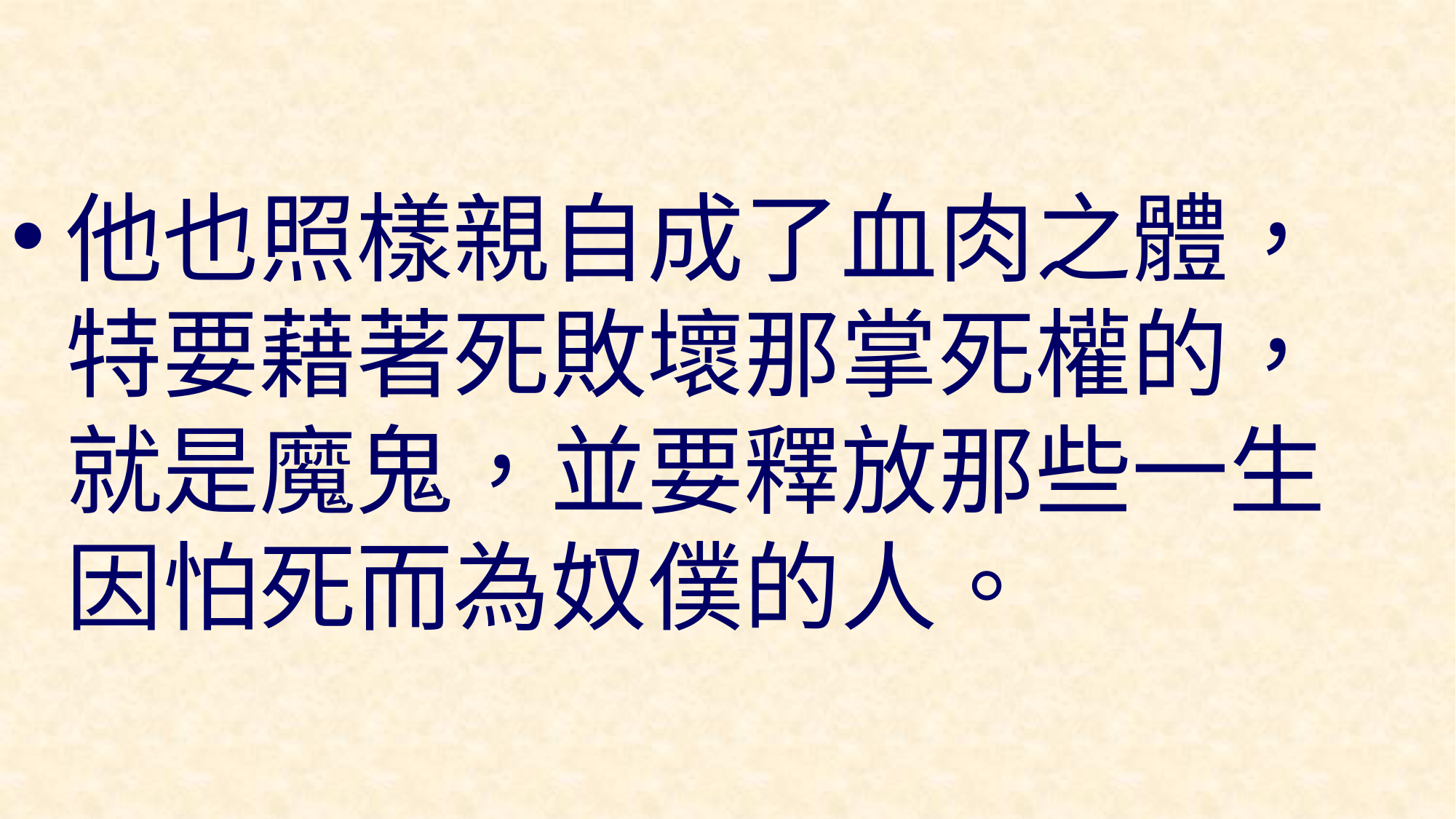

他也照樣親自成了血肉之體，特要藉著死敗壞那掌死權的，就是魔鬼，並要釋放那些一生因怕死而為奴僕的人。